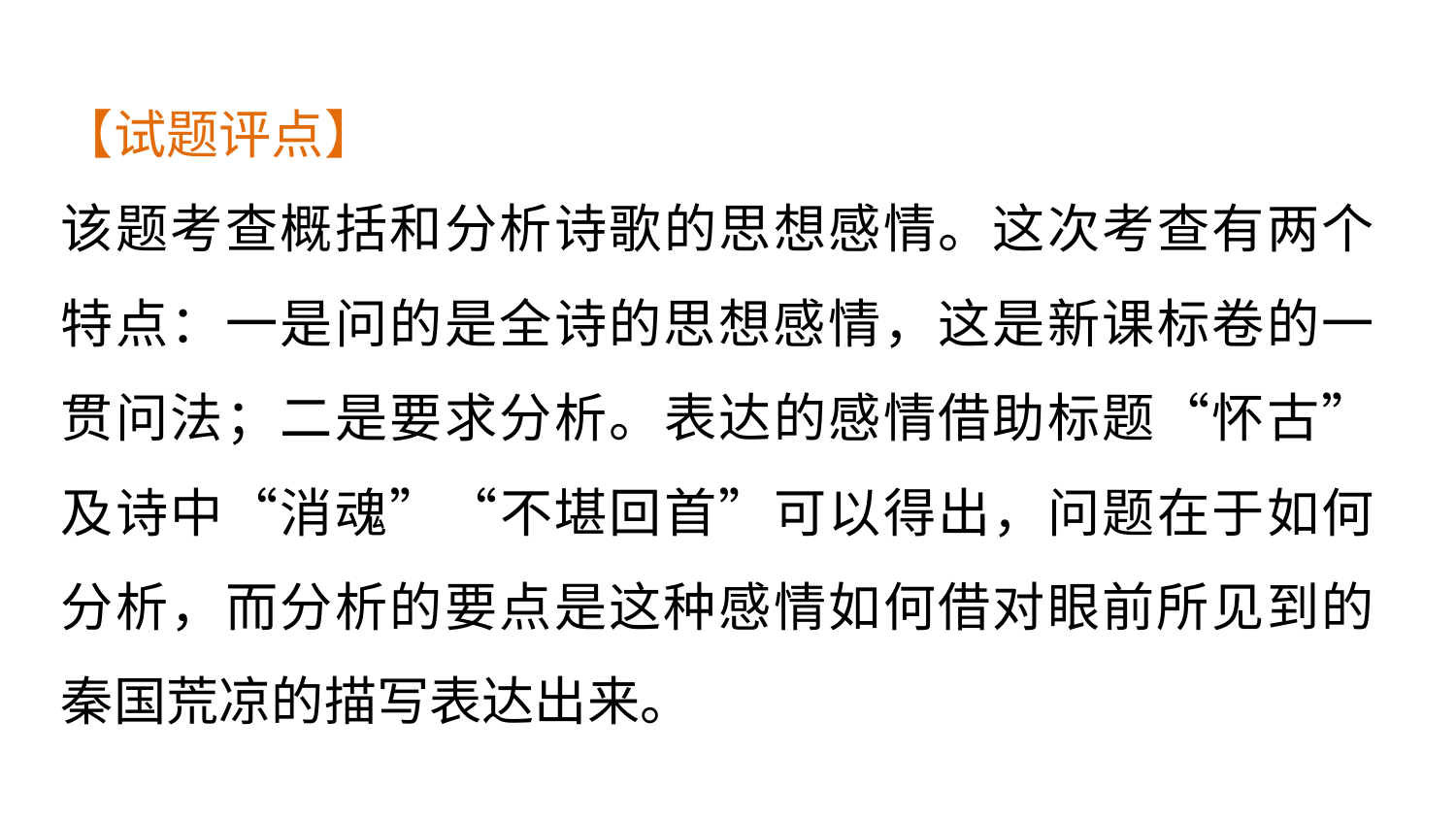

【试题评点】
该题考查概括和分析诗歌的思想感情。这次考查有两个特点：一是问的是全诗的思想感情，这是新课标卷的一贯问法；二是要求分析。表达的感情借助标题“怀古”及诗中“消魂”“不堪回首”可以得出，问题在于如何分析，而分析的要点是这种感情如何借对眼前所见到的秦国荒凉的描写表达出来。